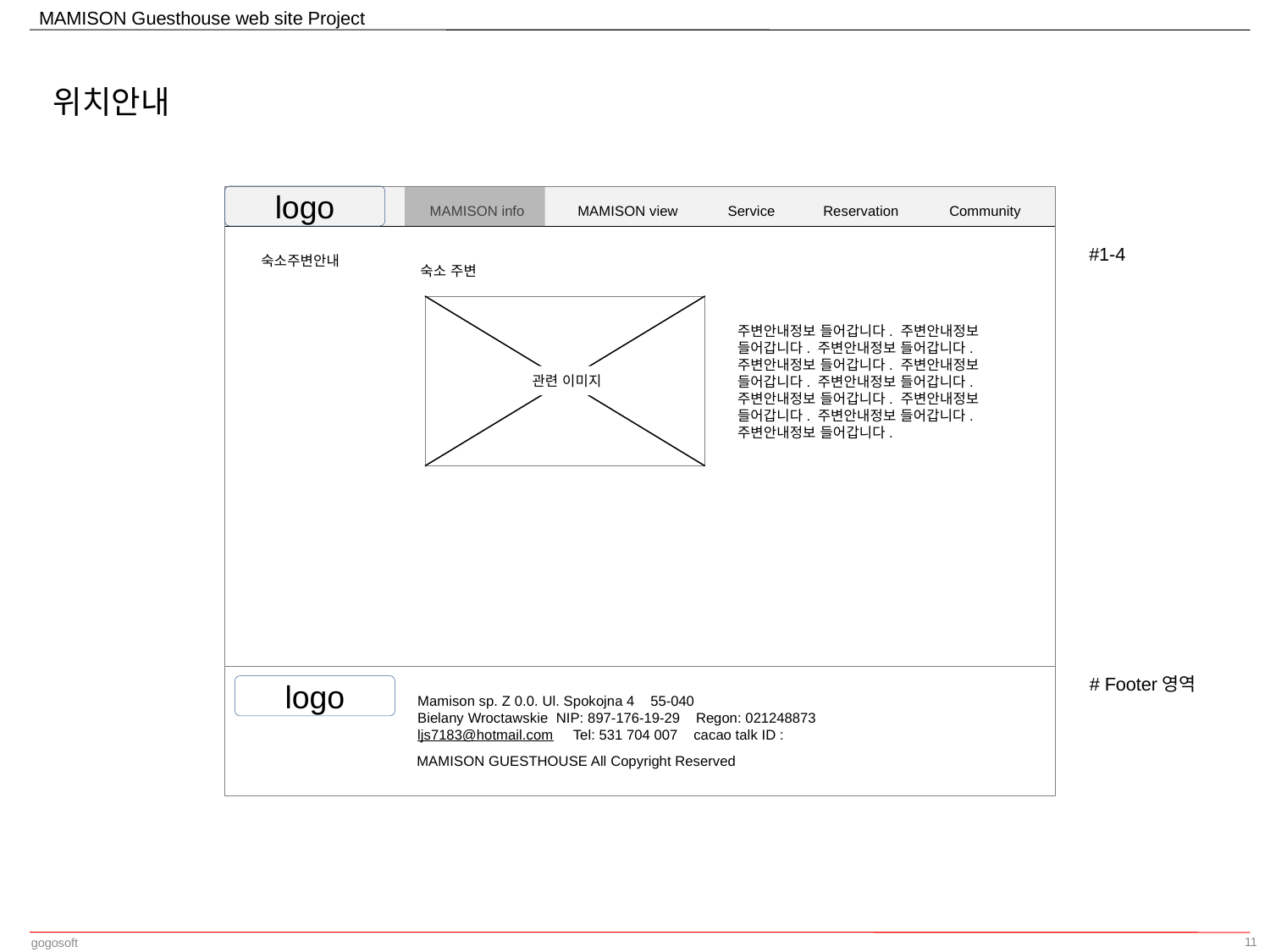

위치안내

logo

MAMISON info
MAMISON view
Service
Reservation
Community
#1-4
숙소주변안내
숙소 주변

관련 이미지
주변안내정보 들어갑니다. 주변안내정보 들어갑니다. 주변안내정보 들어갑니다. 주변안내정보 들어갑니다. 주변안내정보 들어갑니다. 주변안내정보 들어갑니다. 주변안내정보 들어갑니다. 주변안내정보 들어갑니다. 주변안내정보 들어갑니다. 주변안내정보 들어갑니다.

# Footer영역
logo
Mamison sp. Z 0.0. Ul. Spokojna 4    55-040
Bielany Wroctawskie  NIP: 897-176-19-29    Regon: 021248873
ljs7183@hotmail.com     Tel: 531 704 007    cacao talk ID :

MAMISON GUESTHOUSE All Copyright Reserved
11
gogosoft